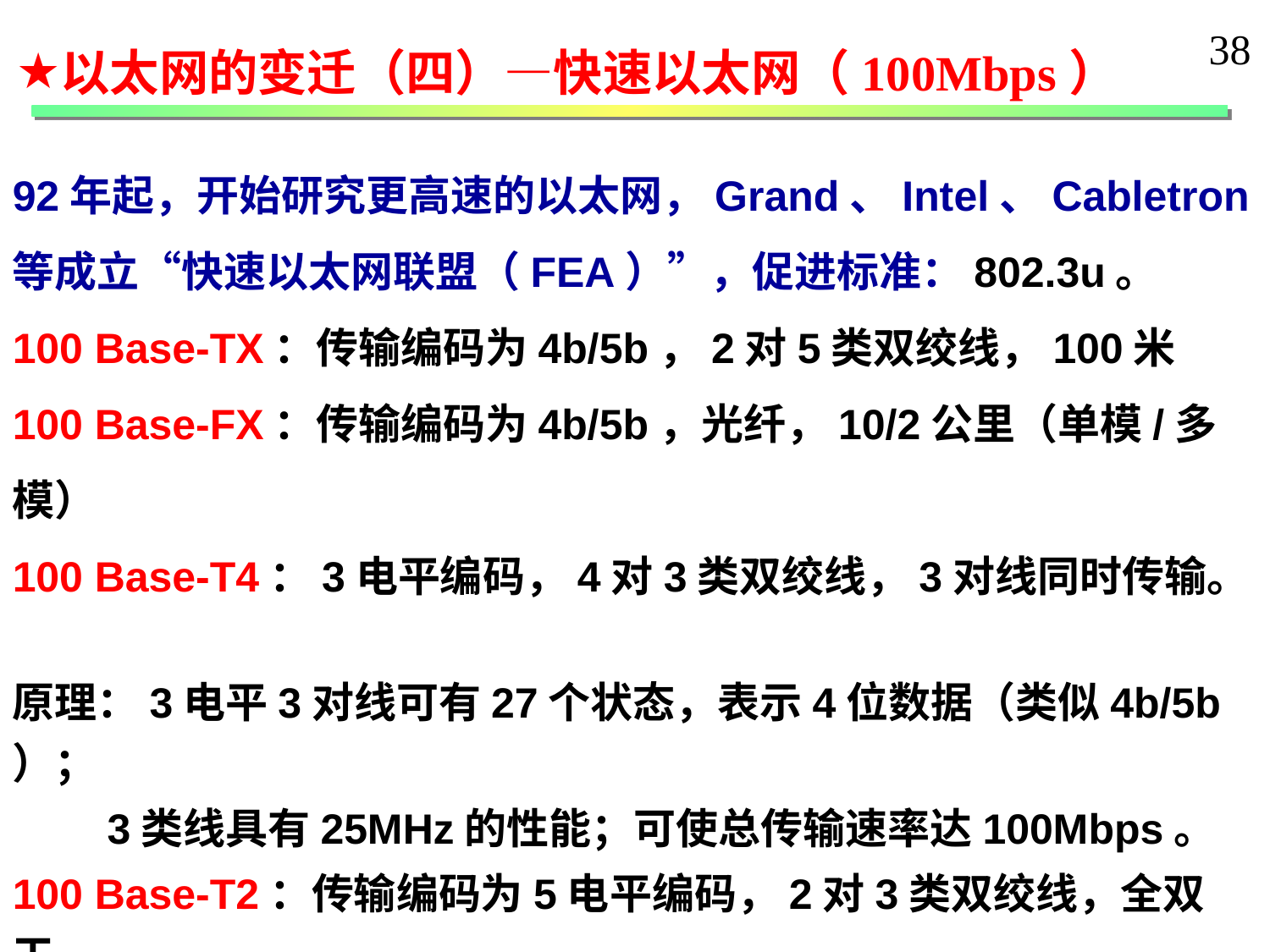

38
以太网的变迁（四）—快速以太网（100Mbps）

92年起，开始研究更高速的以太网，Grand、Intel、Cabletron等成立“快速以太网联盟（FEA）”，促进标准：802.3u。
100 Base-TX：传输编码为4b/5b，2对5类双绞线，100米
100 Base-FX：传输编码为4b/5b，光纤，10/2公里（单模/多模）
100 Base-T4：3电平编码，4对3类双绞线，3对线同时传输。
  原理：3电平3对线可有27个状态，表示4位数据（类似4b/5b）；
        3类线具有25MHz的性能；可使总传输速率达100Mbps。
100 Base-T2：传输编码为5电平编码，2对3类双绞线，全双工。

   半双工方式工作时，检测冲突，退避等待；
   全双工方式工作时，忽略冲突信号。